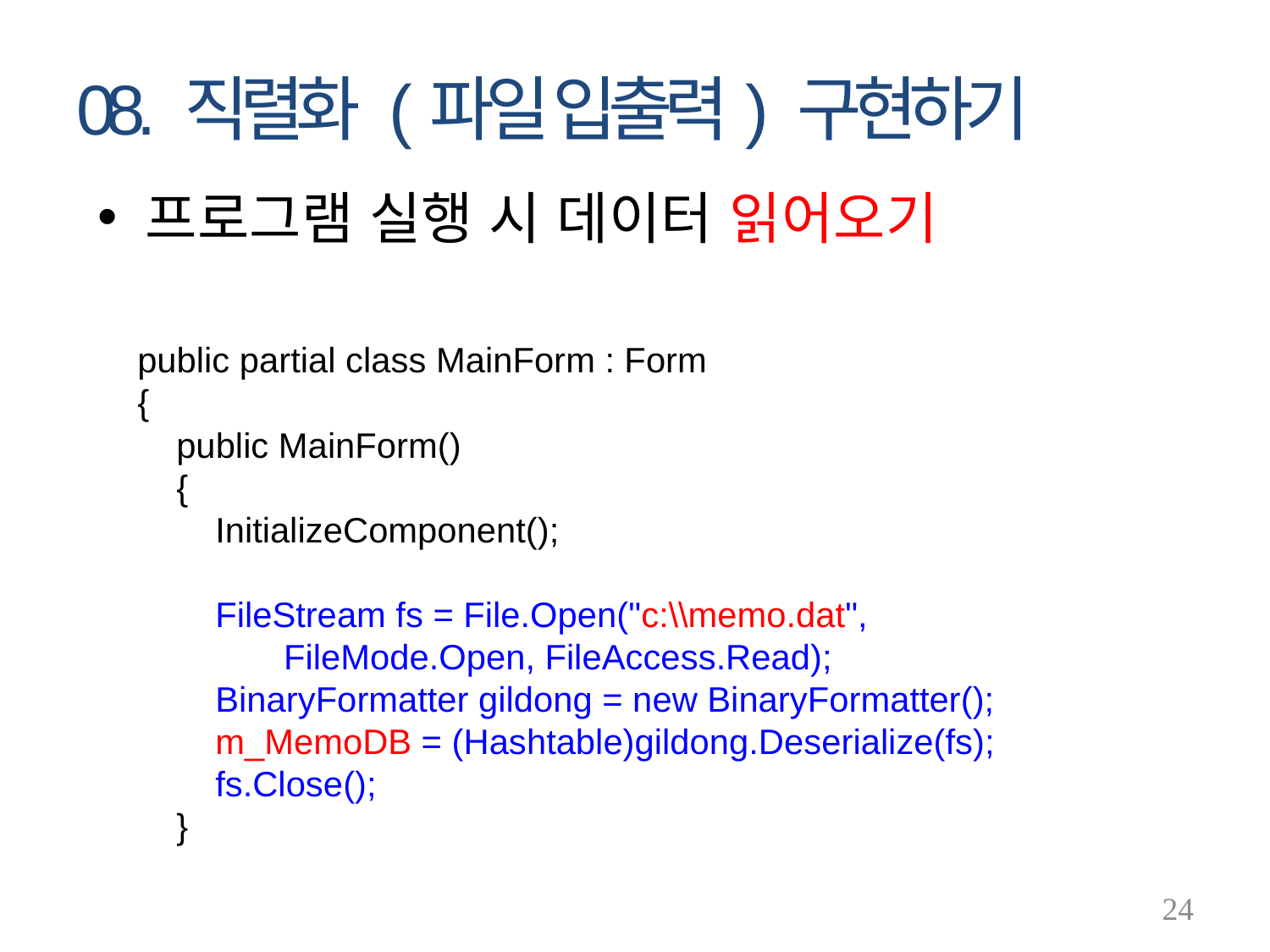

# 08. 직렬화 (파일 입출력) 구현하기
프로그램 실행 시 데이터 읽어오기
public partial class MainForm : Form
{
    public MainForm()
    {
        InitializeComponent();

        FileStream fs = File.Open("c:\\memo.dat",
	  FileMode.Open, FileAccess.Read);
        BinaryFormatter gildong = new BinaryFormatter();
        m_MemoDB = (Hashtable)gildong.Deserialize(fs);
        fs.Close();
    }
24